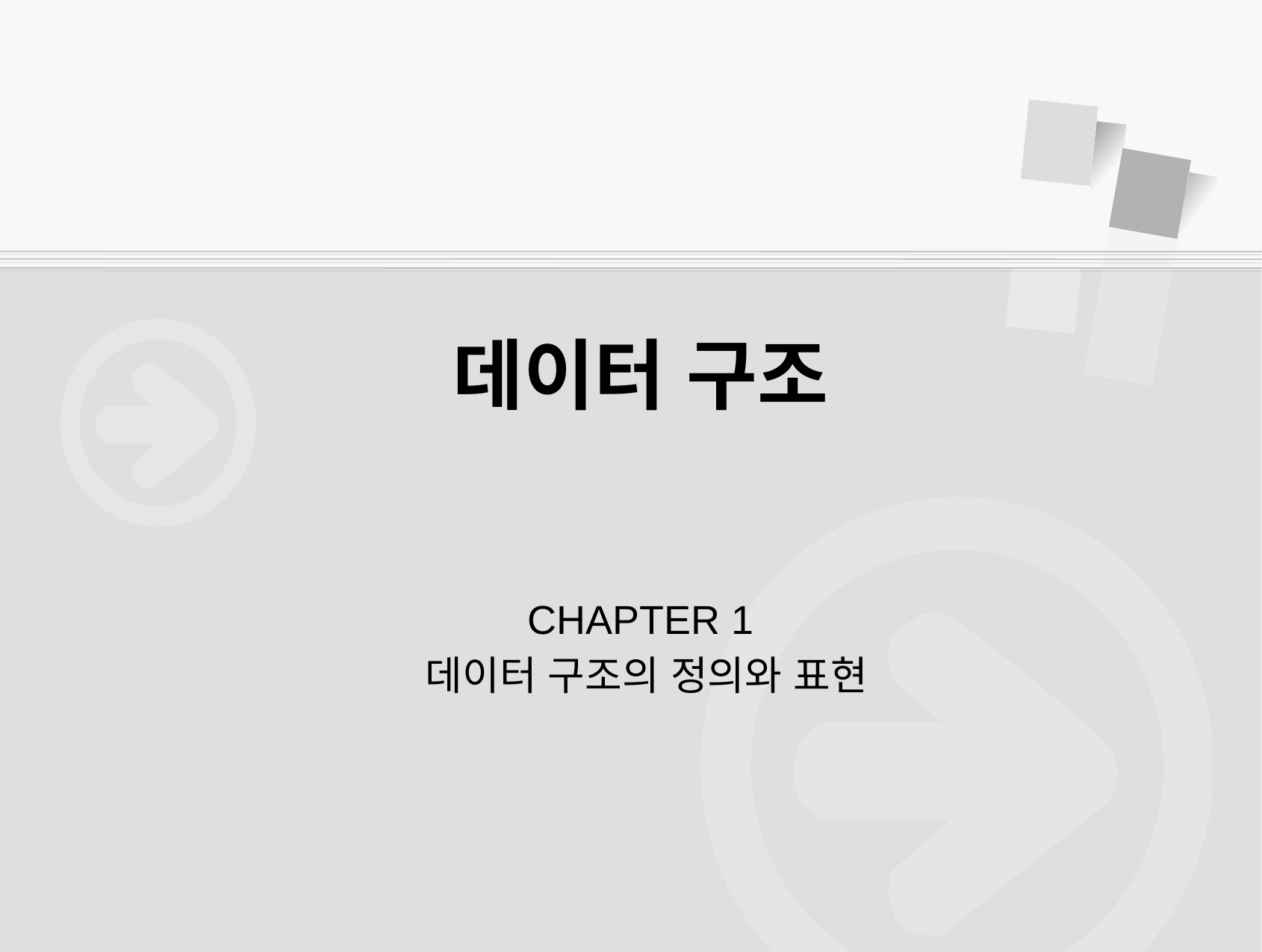

# 데이터 구조
CHAPTER 1
데이터 구조의 정의와 표현